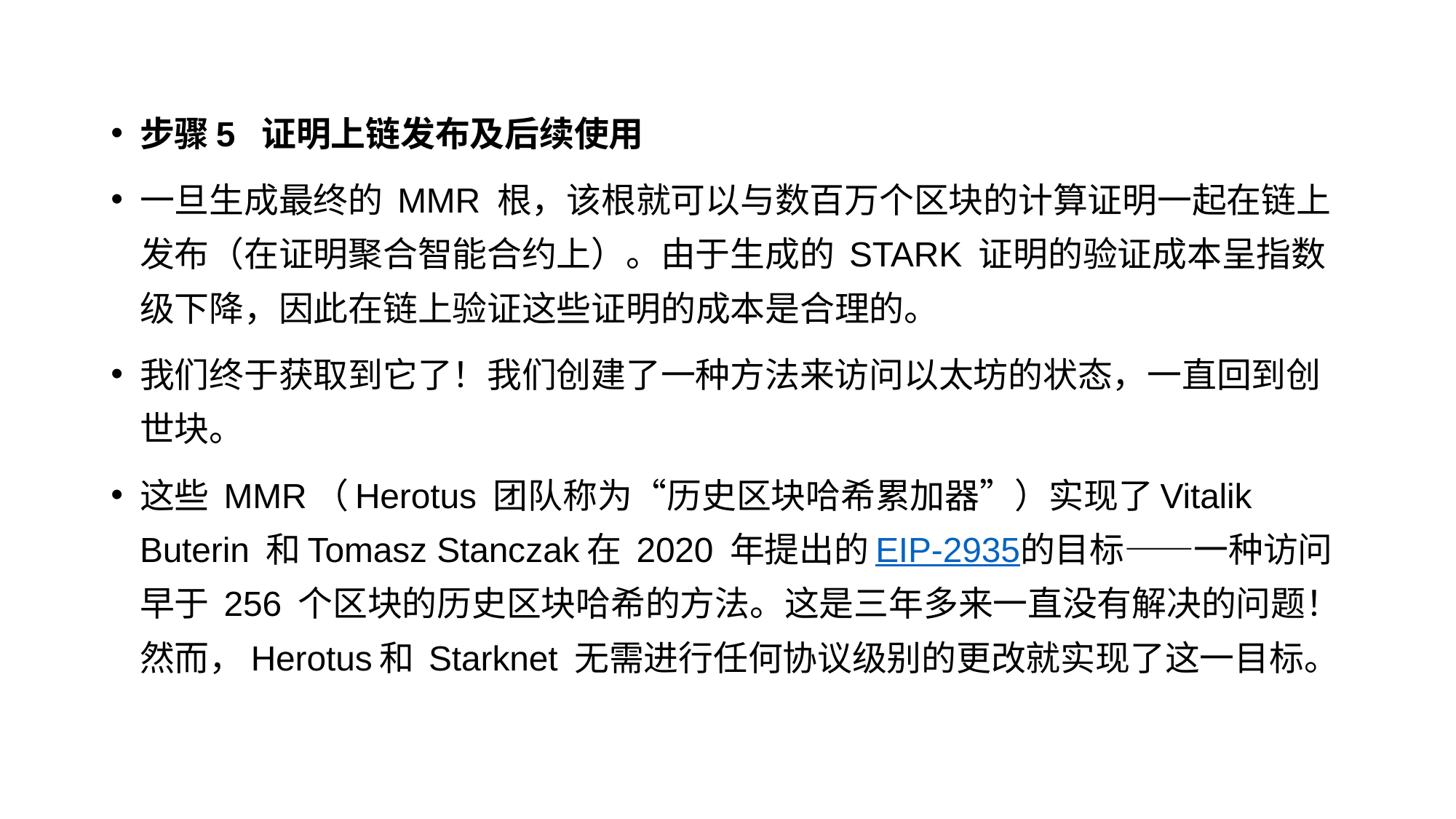

步骤5  证明上链发布及后续使用
一旦生成最终的 MMR 根，该根就可以与数百万个区块的计算证明一起在链上发布（在证明聚合智能合约上）。由于生成的 STARK 证明的验证成本呈指数级下降，因此在链上验证这些证明的成本是合理的。
我们终于获取到它了！我们创建了一种方法来访问以太坊的状态，一直回到创世块。
这些 MMR（Herotus 团队称为“历史区块哈希累加器”）实现了Vitalik Buterin 和Tomasz Stanczak在 2020 年提出的EIP-2935的目标——一种访问早于 256 个区块的历史区块哈希的方法。这是三年多来一直没有解决的问题！然而，Herotus和 Starknet 无需进行任何协议级别的更改就实现了这一目标。